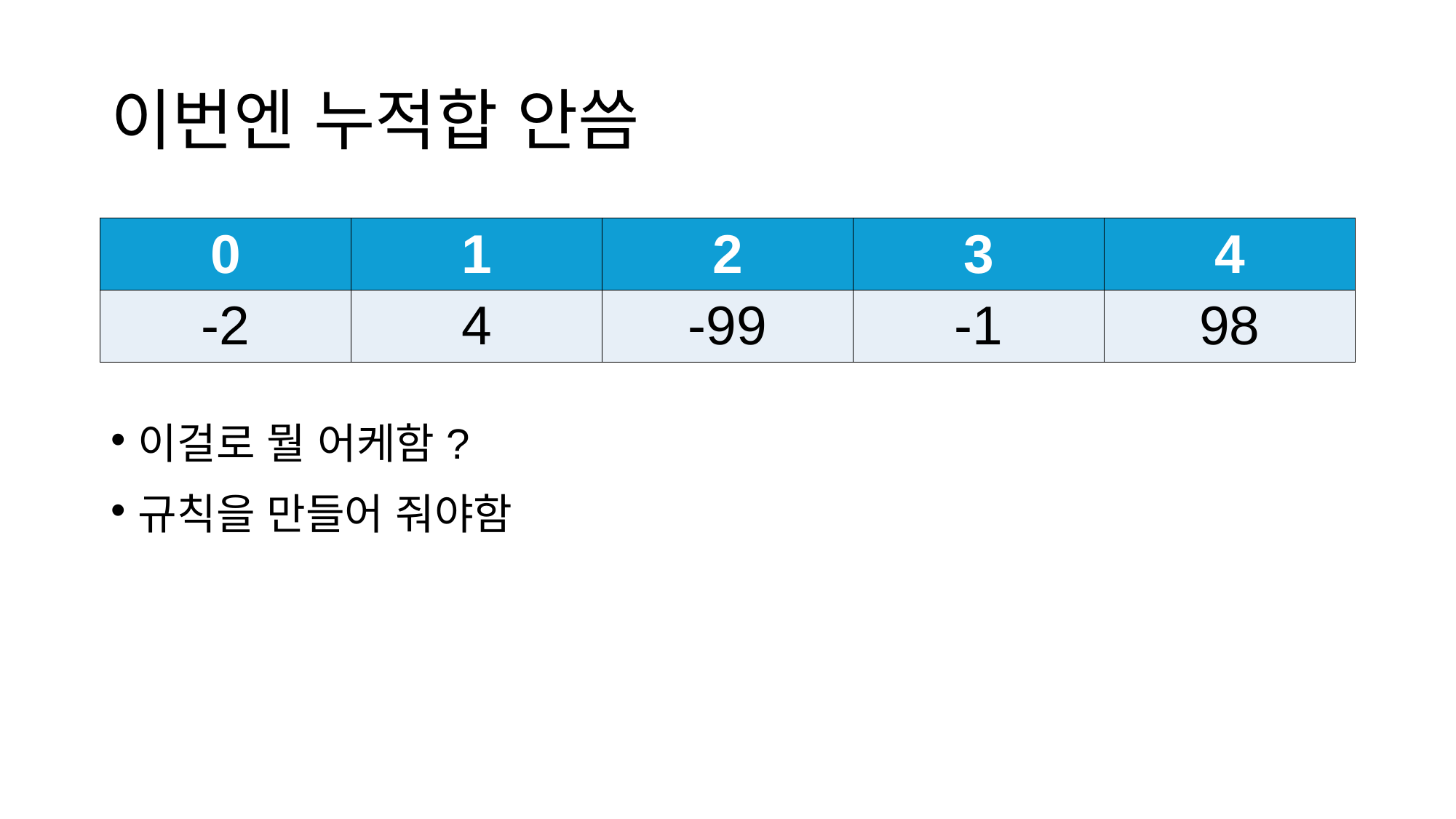

# 이번엔 누적합 안씀
| 0 | 1 | 2 | 3 | 4 |
| --- | --- | --- | --- | --- |
| -2 | 4 | -99 | -1 | 98 |
이걸로 뭘 어케함?
규칙을 만들어 줘야함